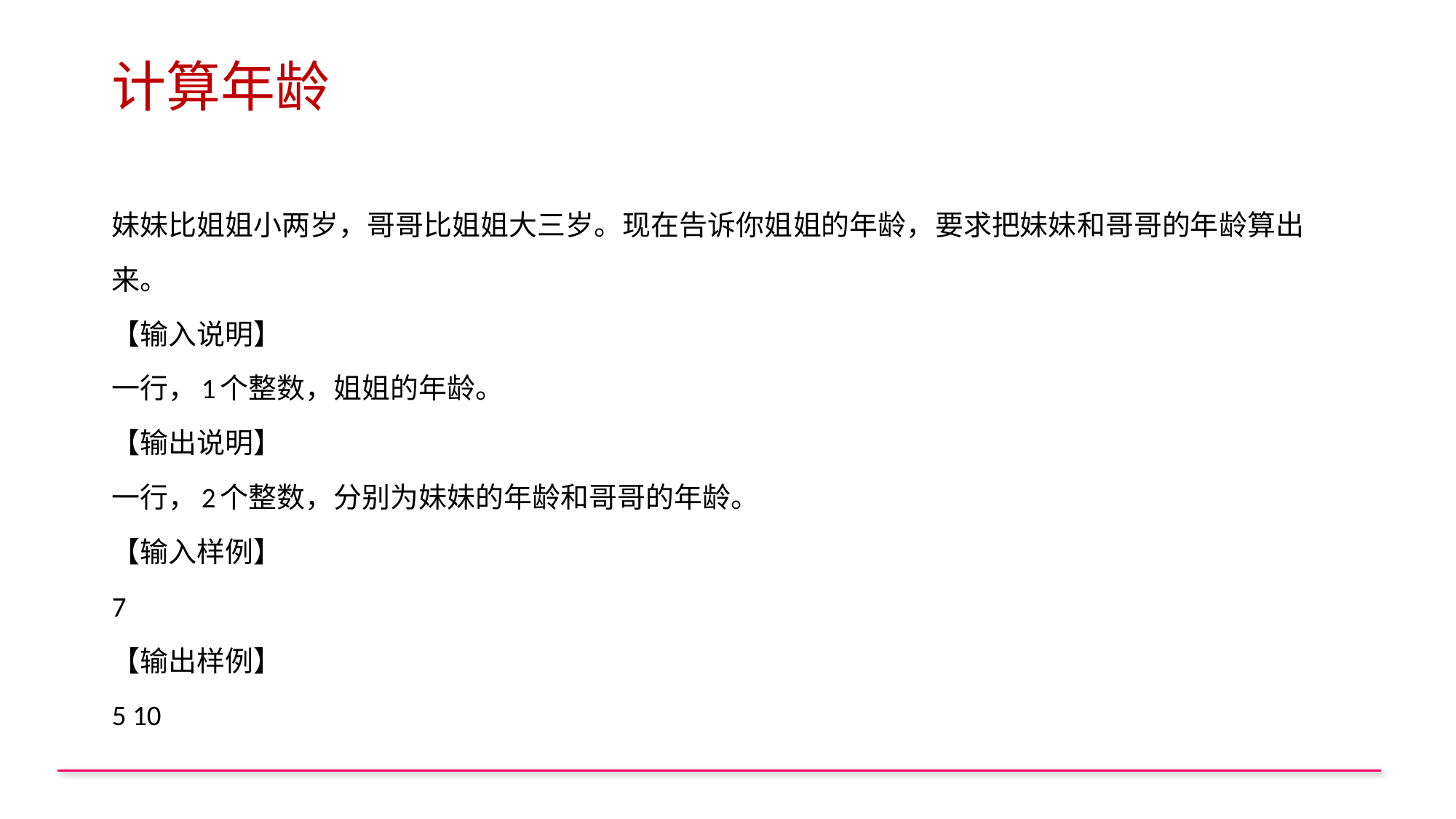

# 计算年龄
妹妹比姐姐小两岁，哥哥比姐姐大三岁。现在告诉你姐姐的年龄，要求把妹妹和哥哥的年龄算出来。
【输入说明】
一行，1个整数，姐姐的年龄。
【输出说明】
一行，2个整数，分别为妹妹的年龄和哥哥的年龄。
【输入样例】
7
【输出样例】
5 10